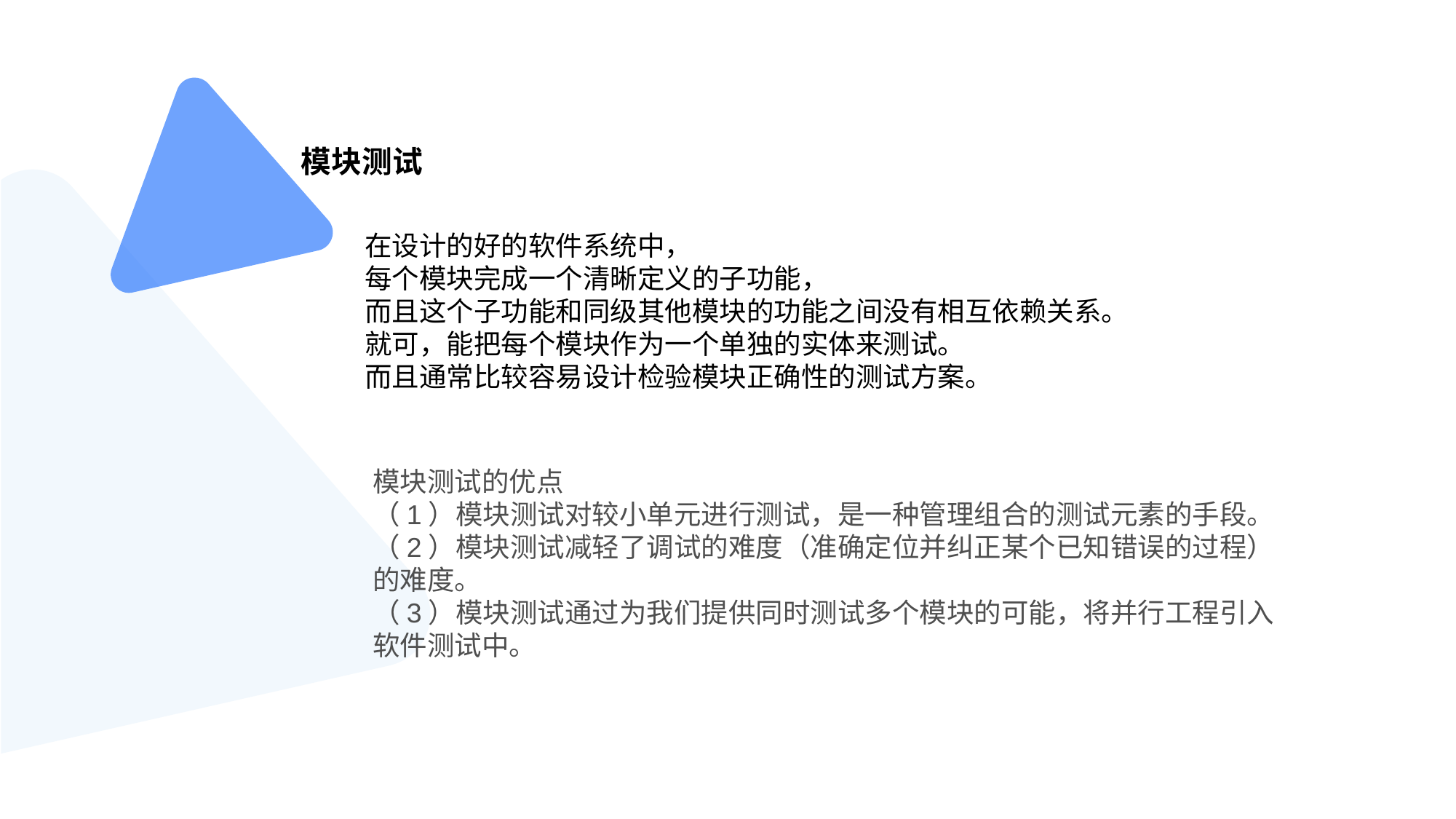

模块测试

在设计的好的软件系统中，
每个模块完成一个清晰定义的子功能，
而且这个子功能和同级其他模块的功能之间没有相互依赖关系。
就可，能把每个模块作为一个单独的实体来测试。
而且通常比较容易设计检验模块正确性的测试方案。
模块测试的优点 
（1）模块测试对较小单元进行测试，是一种管理组合的测试元素的手段。 
（2）模块测试减轻了调试的难度（准确定位并纠正某个已知错误的过程）的难度。 
（3）模块测试通过为我们提供同时测试多个模块的可能，将并行工程引入软件测试中。